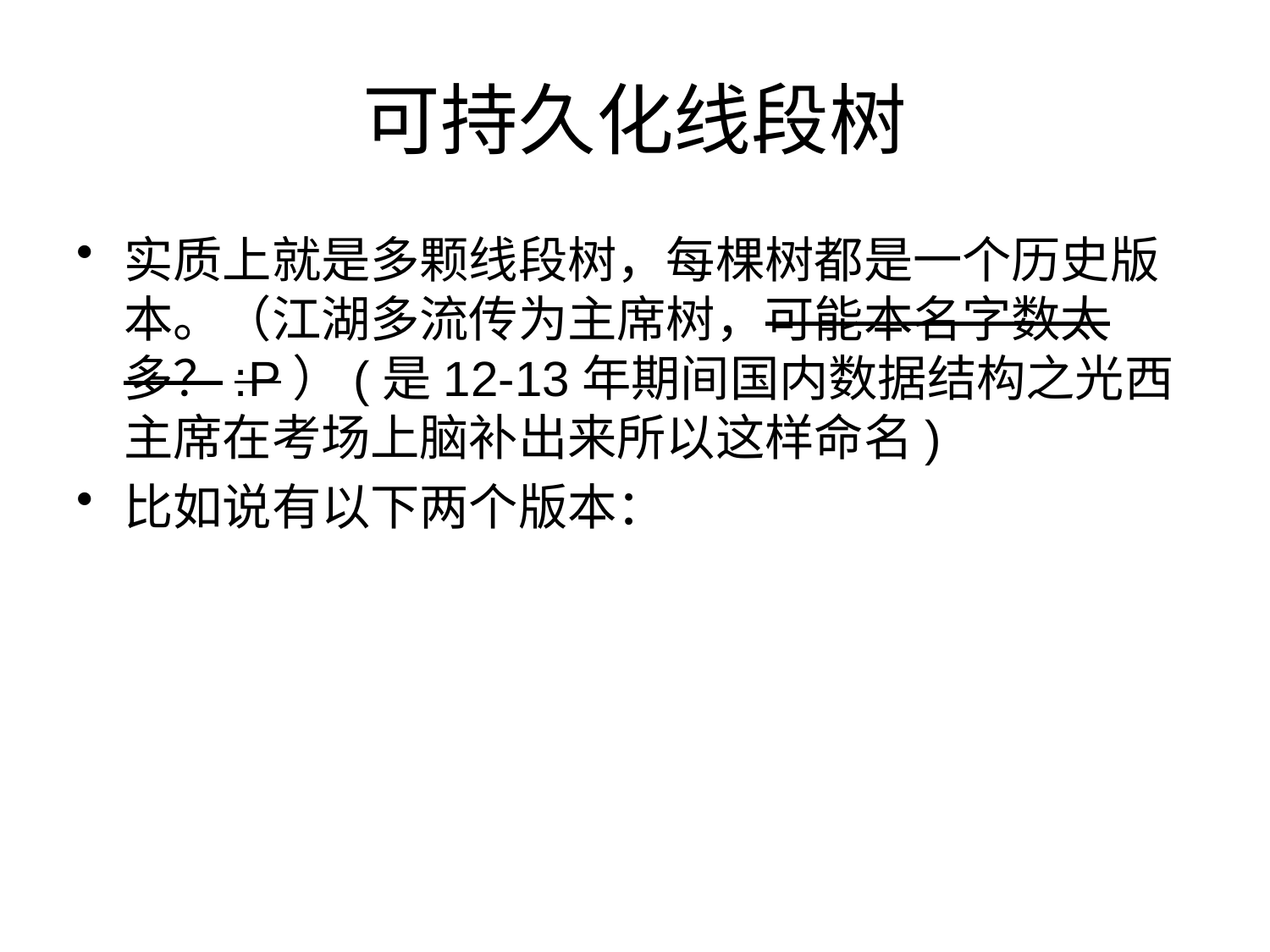

# 可持久化线段树
实质上就是多颗线段树，每棵树都是一个历史版本。（江湖多流传为主席树，可能本名字数太多？:P）(是12-13年期间国内数据结构之光西主席在考场上脑补出来所以这样命名)
比如说有以下两个版本：